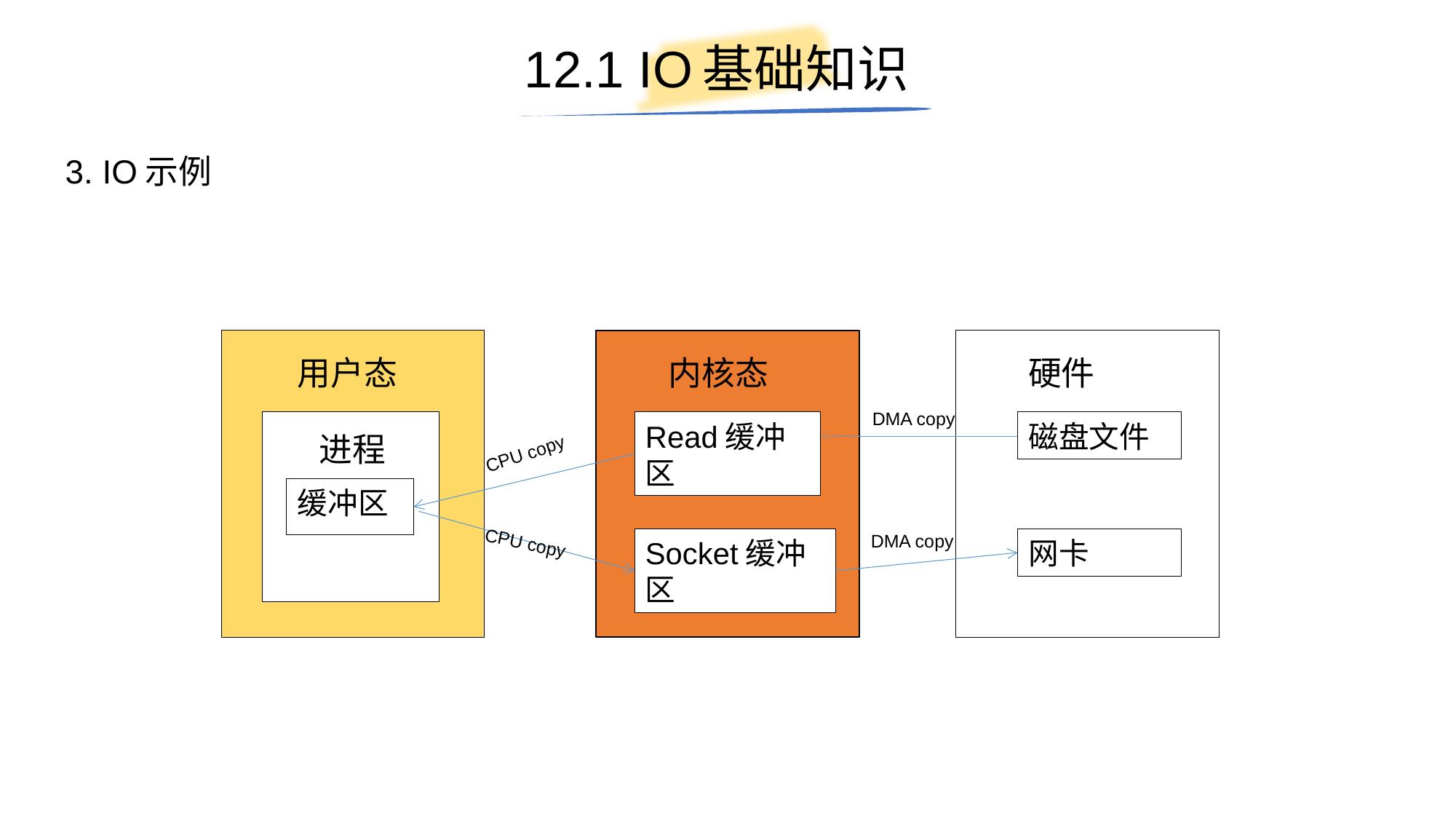

# 12.1 IO基础知识

3. IO示例

用户态
内核态
硬件
DMA copy

Read缓冲区
磁盘文件
进程
CPU copy
缓冲区
DMA copy
CPU copy
Socket缓冲区
网卡